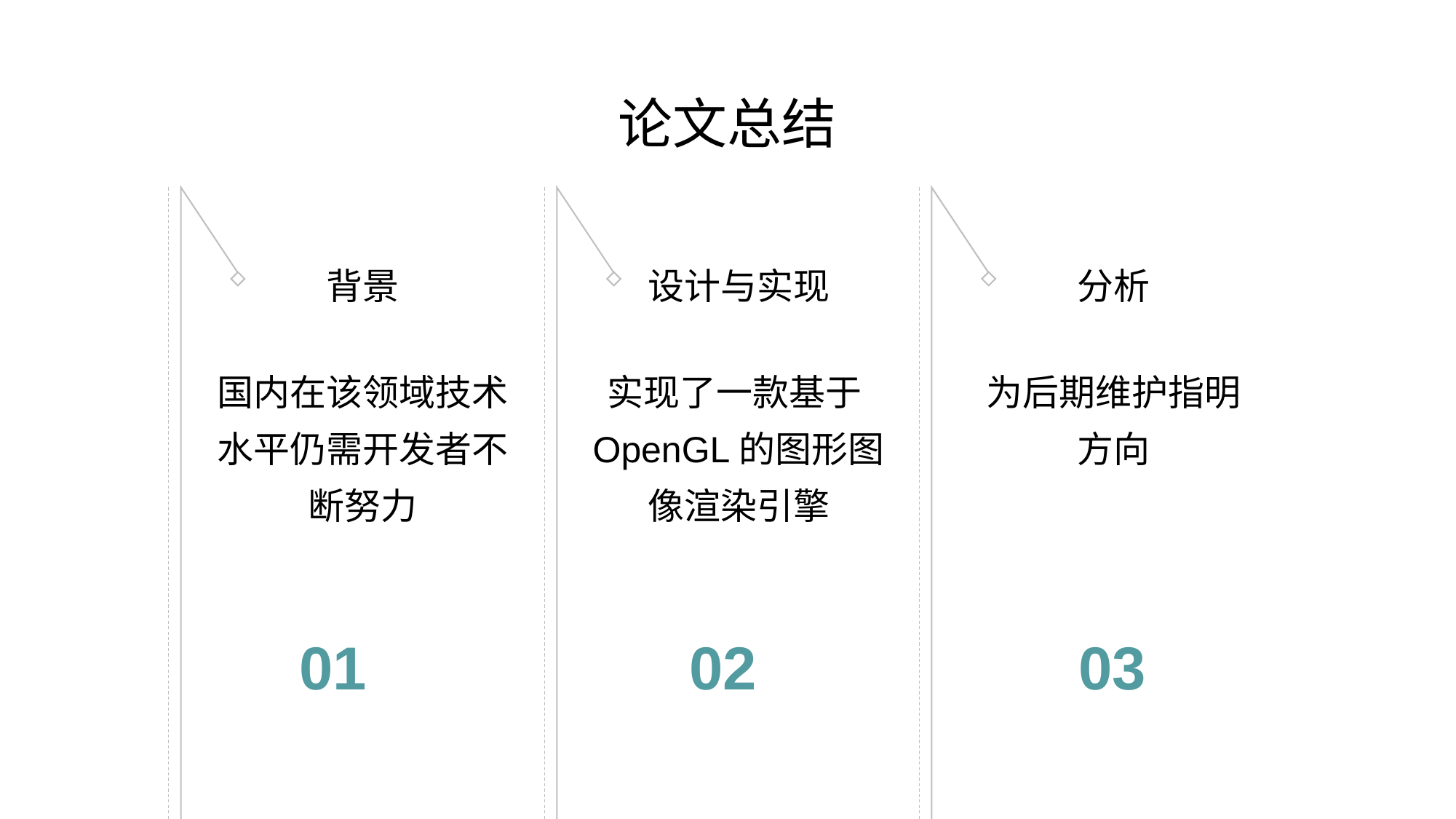

论文总结

背景

国内在该领域技术水平仍需开发者不断努力
01

设计与实现

实现了一款基于OpenGL的图形图像渲染引擎
02

分析

为后期维护指明
方向
03